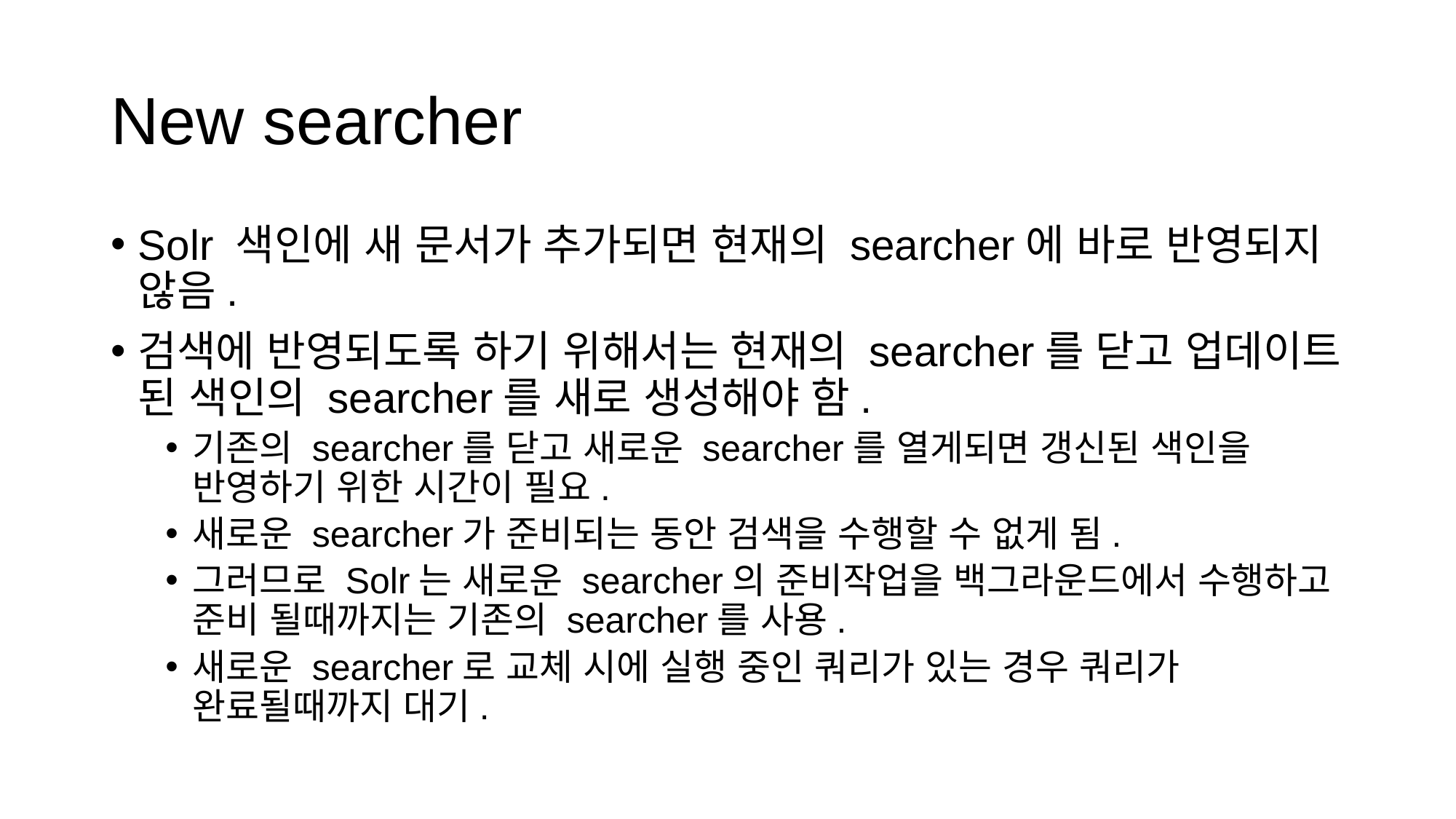

# New searcher
Solr 색인에 새 문서가 추가되면 현재의 searcher에 바로 반영되지 않음.
검색에 반영되도록 하기 위해서는 현재의 searcher를 닫고 업데이트 된 색인의 searcher를 새로 생성해야 함.
기존의 searcher를 닫고 새로운 searcher를 열게되면 갱신된 색인을 반영하기 위한 시간이 필요.
새로운 searcher가 준비되는 동안 검색을 수행할 수 없게 됨.
그러므로 Solr는 새로운 searcher의 준비작업을 백그라운드에서 수행하고 준비 될때까지는 기존의 searcher를 사용.
새로운 searcher로 교체 시에 실행 중인 쿼리가 있는 경우 쿼리가 완료될때까지 대기.